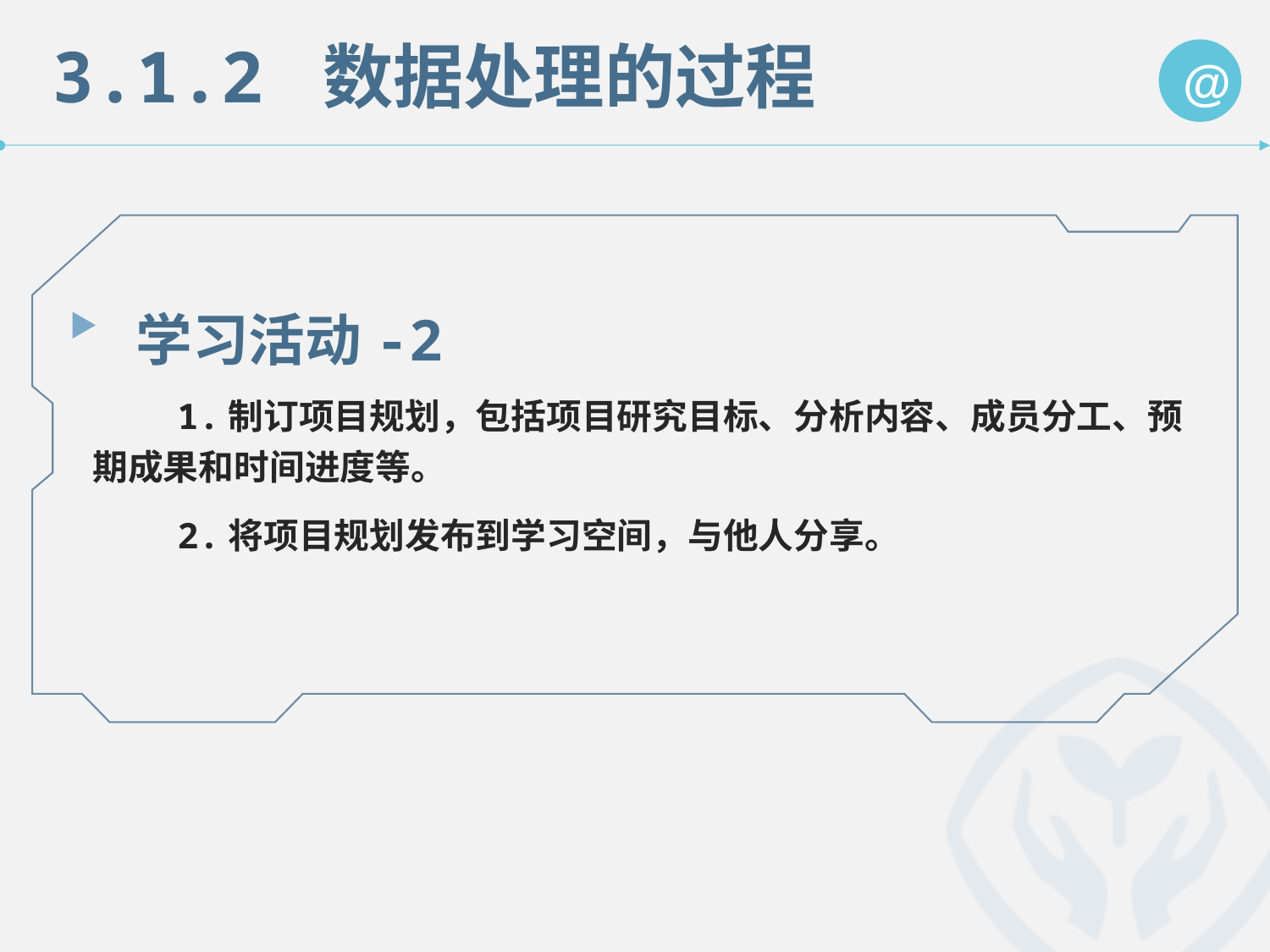

3.1.2 数据处理的过程
@

学习活动-2

    1.制订项目规划，包括项目研究目标、分析内容、成员分工、预期成果和时间进度等。
    2.将项目规划发布到学习空间，与他人分享。